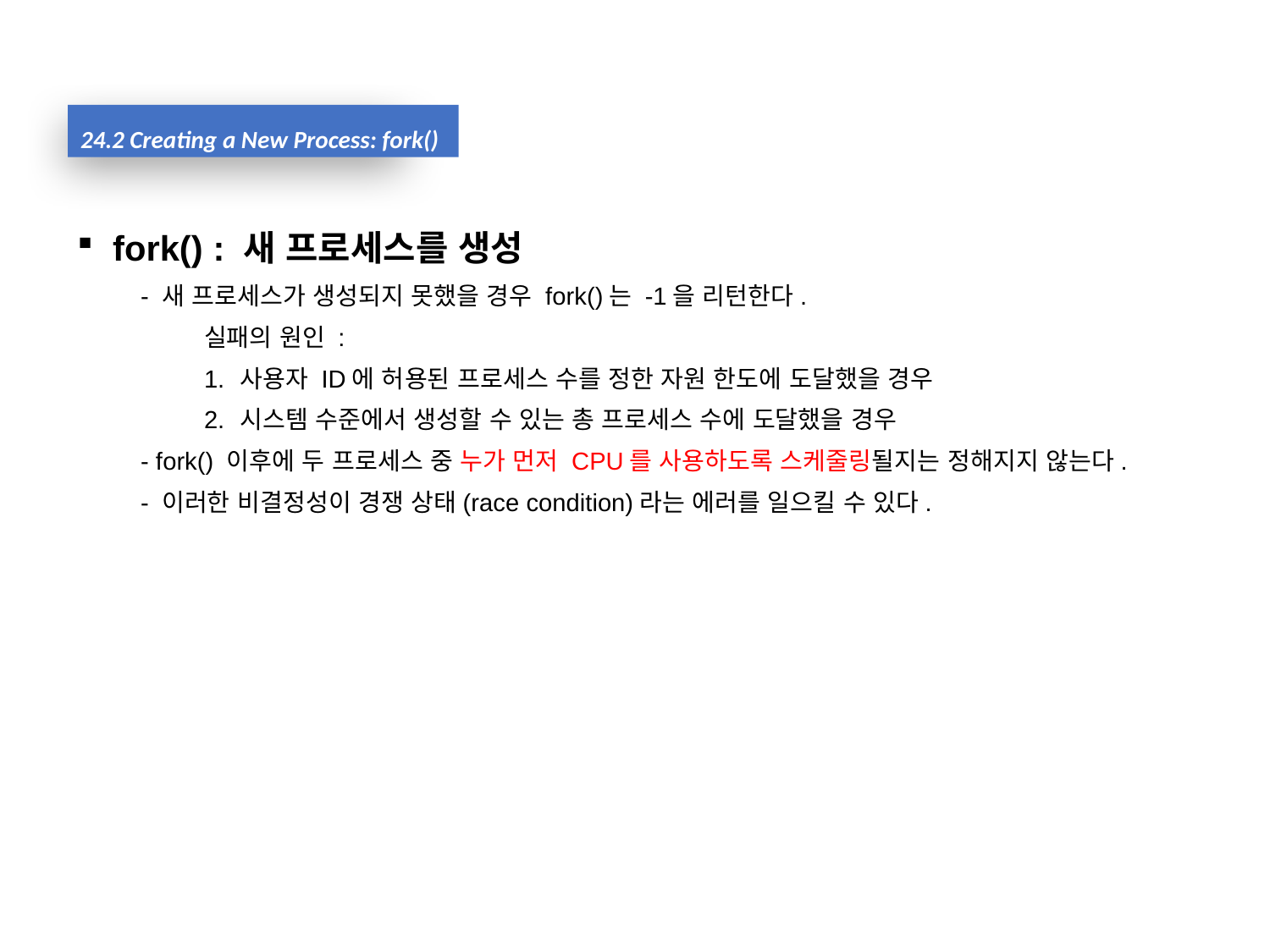

24.2 Creating a New Process: fork()
fork() : 새 프로세스를 생성
- 새 프로세스가 생성되지 못했을 경우 fork()는 -1을 리턴한다.
실패의 원인 :
사용자 ID에 허용된 프로세스 수를 정한 자원 한도에 도달했을 경우
시스템 수준에서 생성할 수 있는 총 프로세스 수에 도달했을 경우
- fork() 이후에 두 프로세스 중 누가 먼저 CPU를 사용하도록 스케줄링될지는 정해지지 않는다.
- 이러한 비결정성이 경쟁 상태(race condition)라는 에러를 일으킬 수 있다.